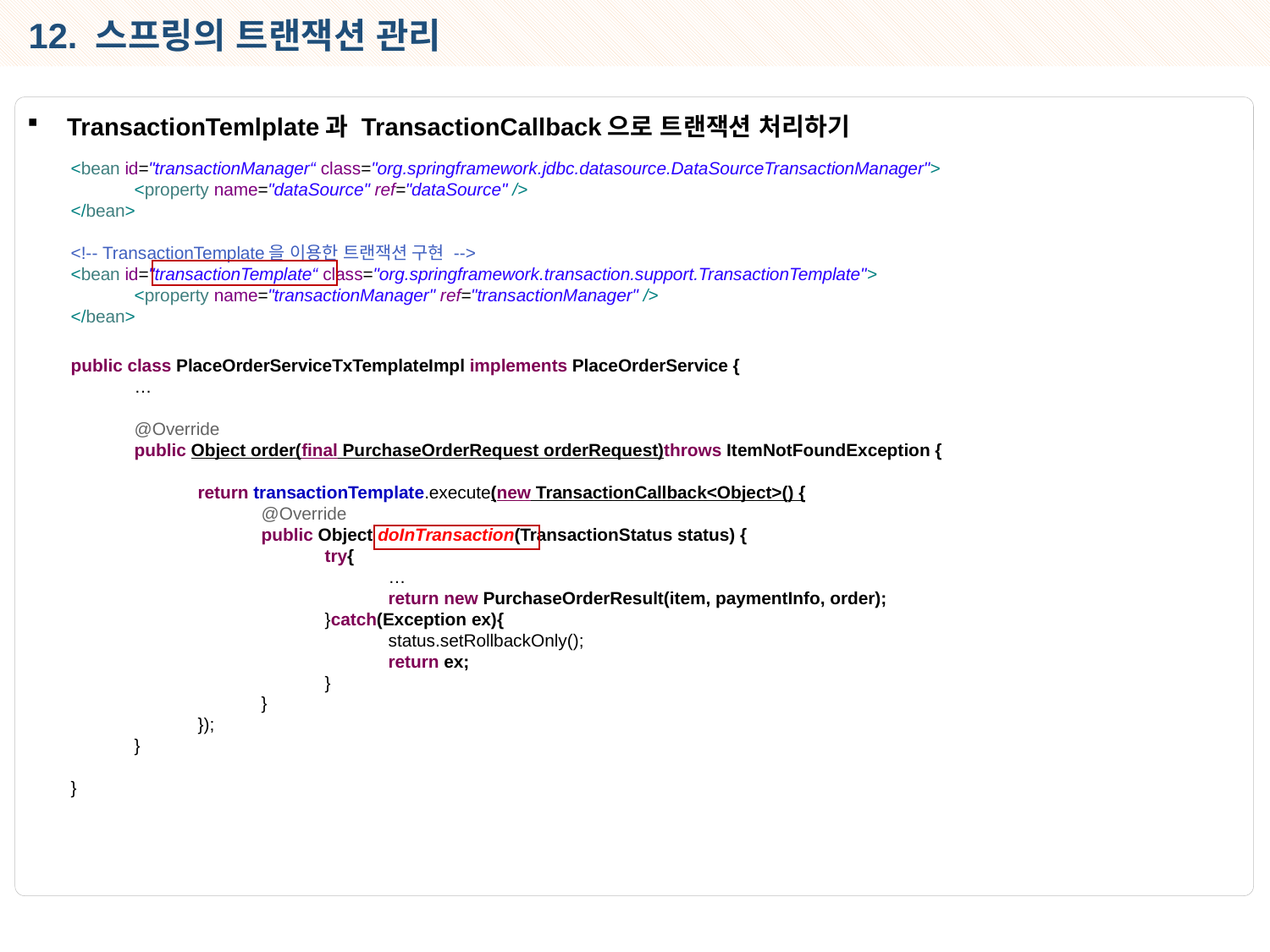

12. 스프링의 트랜잭션 관리
TransactionTemlplate과 TransactionCallback으로 트랜잭션 처리하기
<bean id="transactionManager“ class="org.springframework.jdbc.datasource.DataSourceTransactionManager">
<property name="dataSource" ref="dataSource" />
</bean>

<!-- TransactionTemplate을 이용한 트랜잭션 구현 -->
<bean id="transactionTemplate“ class="org.springframework.transaction.support.TransactionTemplate">
<property name="transactionManager" ref="transactionManager" />
</bean>

public class PlaceOrderServiceTxTemplateImpl implements PlaceOrderService {
…

@Override
public Object order(final PurchaseOrderRequest orderRequest)throws ItemNotFoundException {

return transactionTemplate.execute(new TransactionCallback<Object>() {
@Override
public Object doInTransaction(TransactionStatus status) {
try{
…
return new PurchaseOrderResult(item, paymentInfo, order);
}catch(Exception ex){
status.setRollbackOnly();
return ex;
}
}
});
}

}